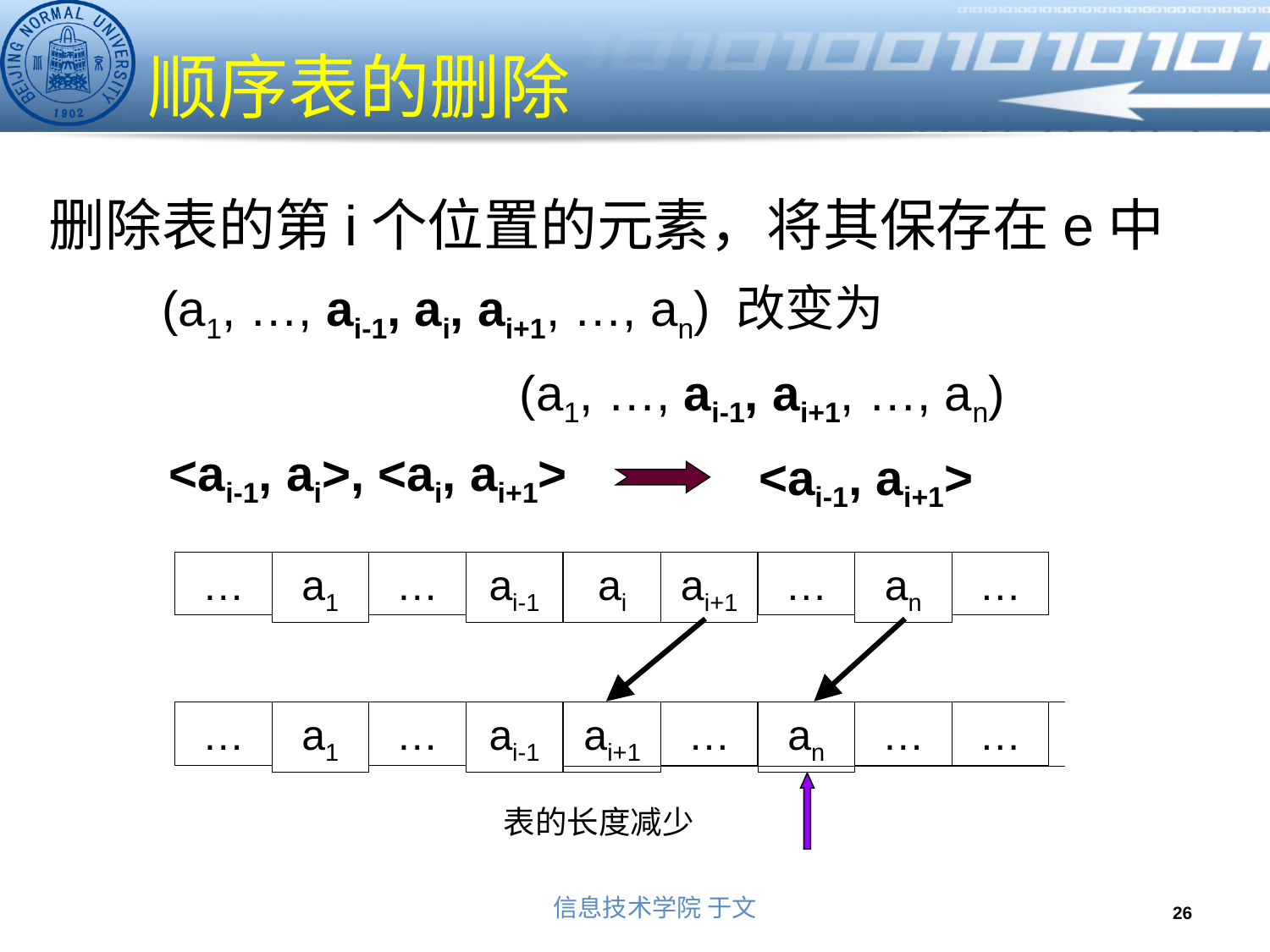

# 顺序表的删除
删除表的第i个位置的元素，将其保存在e中
 (a1, …, ai-1, ai, ai+1, …, an) 改变为
                           (a1, …, ai-1, ai+1, …, an)
<ai-1, ai>, <ai, ai+1>
<ai-1, ai+1>

…
…
…
ai
an
…
ai-1
ai+1
a1

an
…
…
ai+1
…
…
ai-1
…
a1

表的长度减少
26